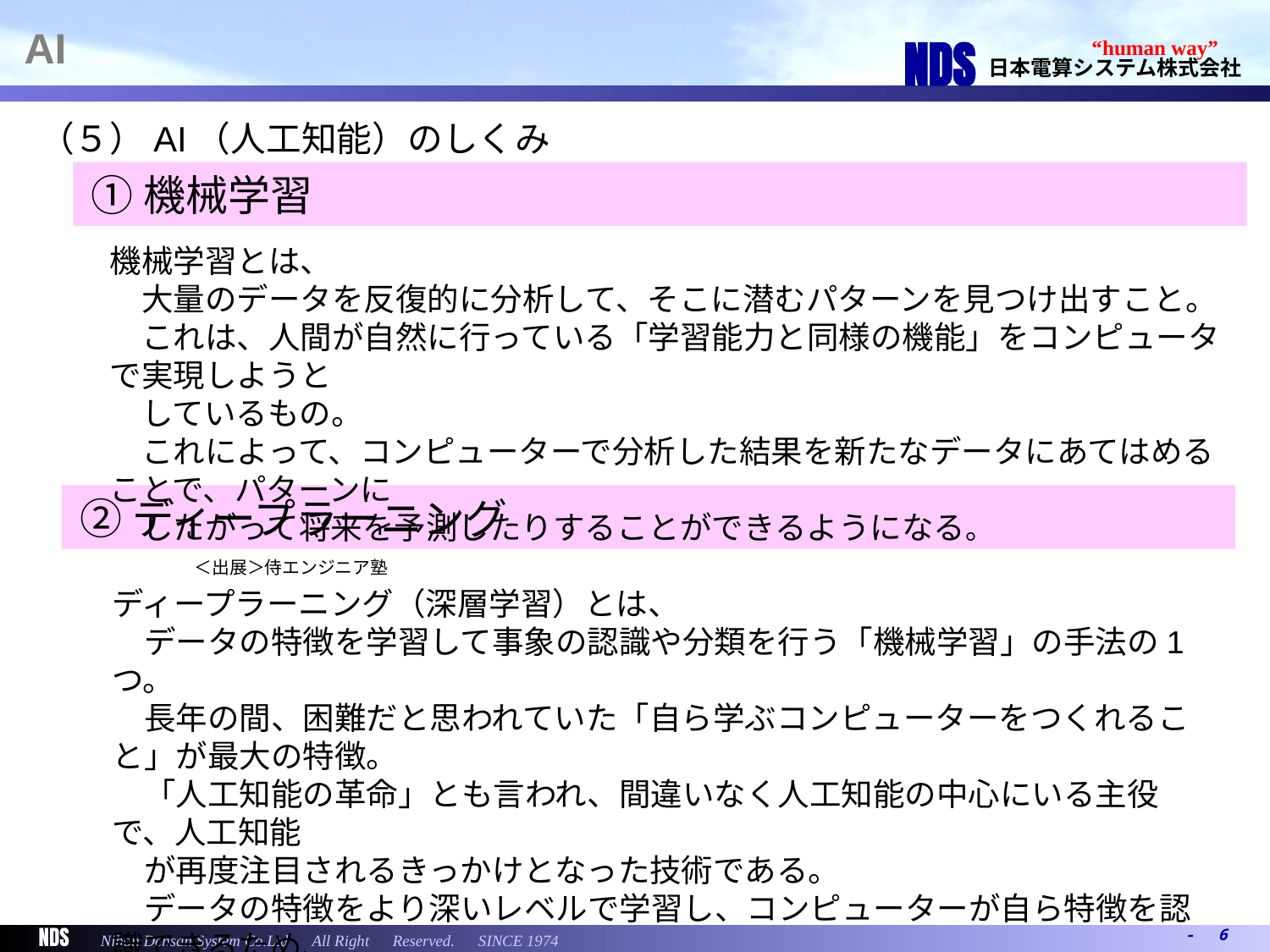

AI
（５）AI（人工知能）のしくみ
①機械学習
機械学習とは、
　大量のデータを反復的に分析して、そこに潜むパターンを見つけ出すこと。
　これは、人間が自然に行っている「学習能力と同様の機能」をコンピュータで実現しようと
　しているもの。
　これによって、コンピューターで分析した結果を新たなデータにあてはめることで、パターンに
　したがって将来を予測したりすることができるようになる。　　　　　　　　　　　＜出展＞侍エンジニア塾
②ディープラーニング
ディープラーニング（深層学習）とは、
　データの特徴を学習して事象の認識や分類を行う「機械学習」の手法の1つ。
　長年の間、困難だと思われていた「自ら学ぶコンピューターをつくれること」が最大の特徴。
　「人工知能の革命」とも言われ、間違いなく人工知能の中心にいる主役で、人工知能
　が再度注目されるきっかけとなった技術である。
　データの特徴をより深いレベルで学習し、コンピューターが自ら特徴を認識できるため、
　音声認識や画像認識などで応用がされはじめている。　　　　　　　　　　　＜出展＞侍エンジニア塾